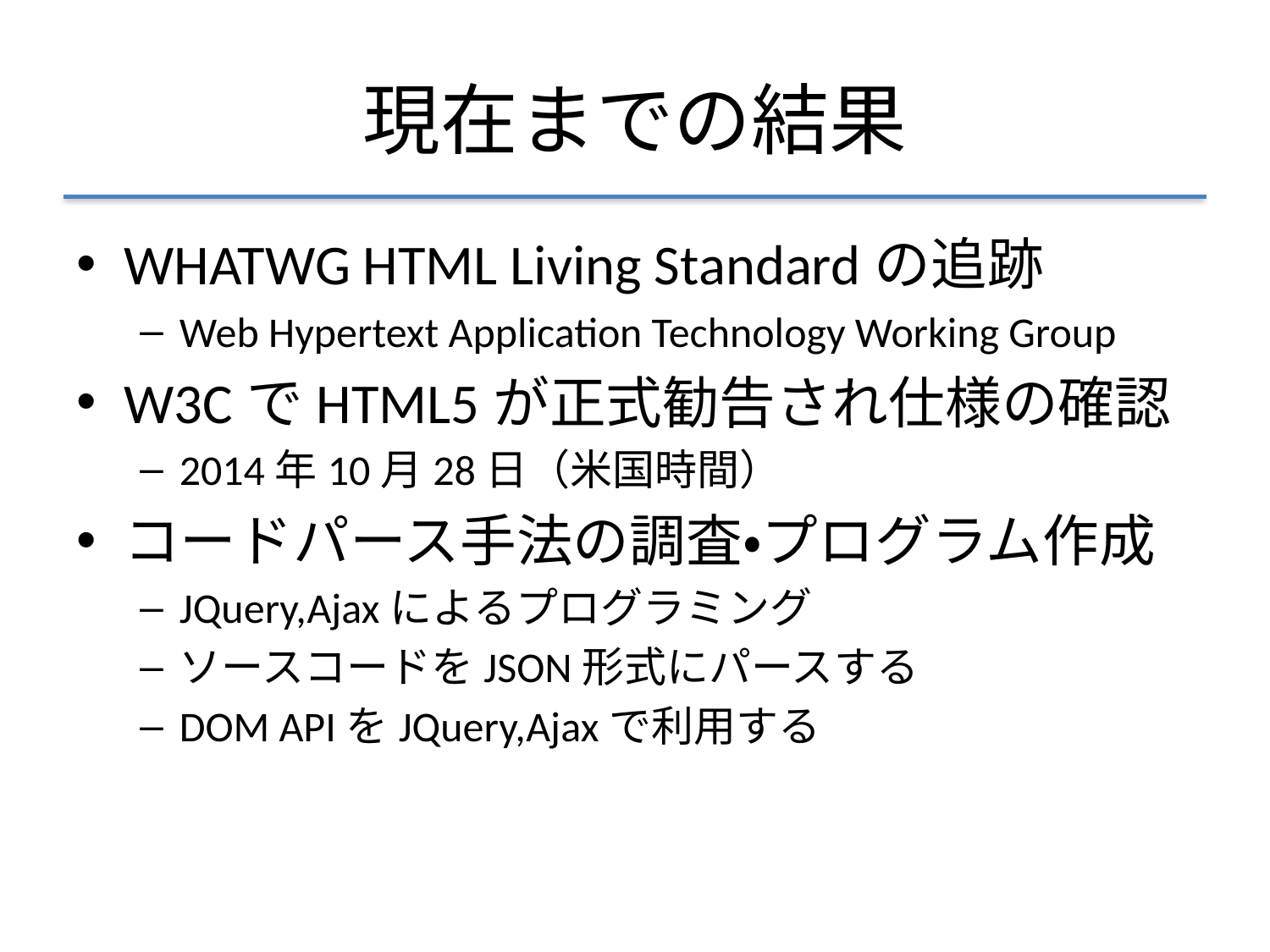

# 現在までの結果
WHATWG HTML Living Standardの追跡
Web Hypertext Application Technology Working Group
W3CでHTML5が正式勧告され仕様の確認
2014年10月28日（米国時間）
コードパース手法の調査・プログラム作成
JQuery,Ajaxによるプログラミング
ソースコードをJSON形式にパースする
DOM APIをJQuery,Ajaxで利用する